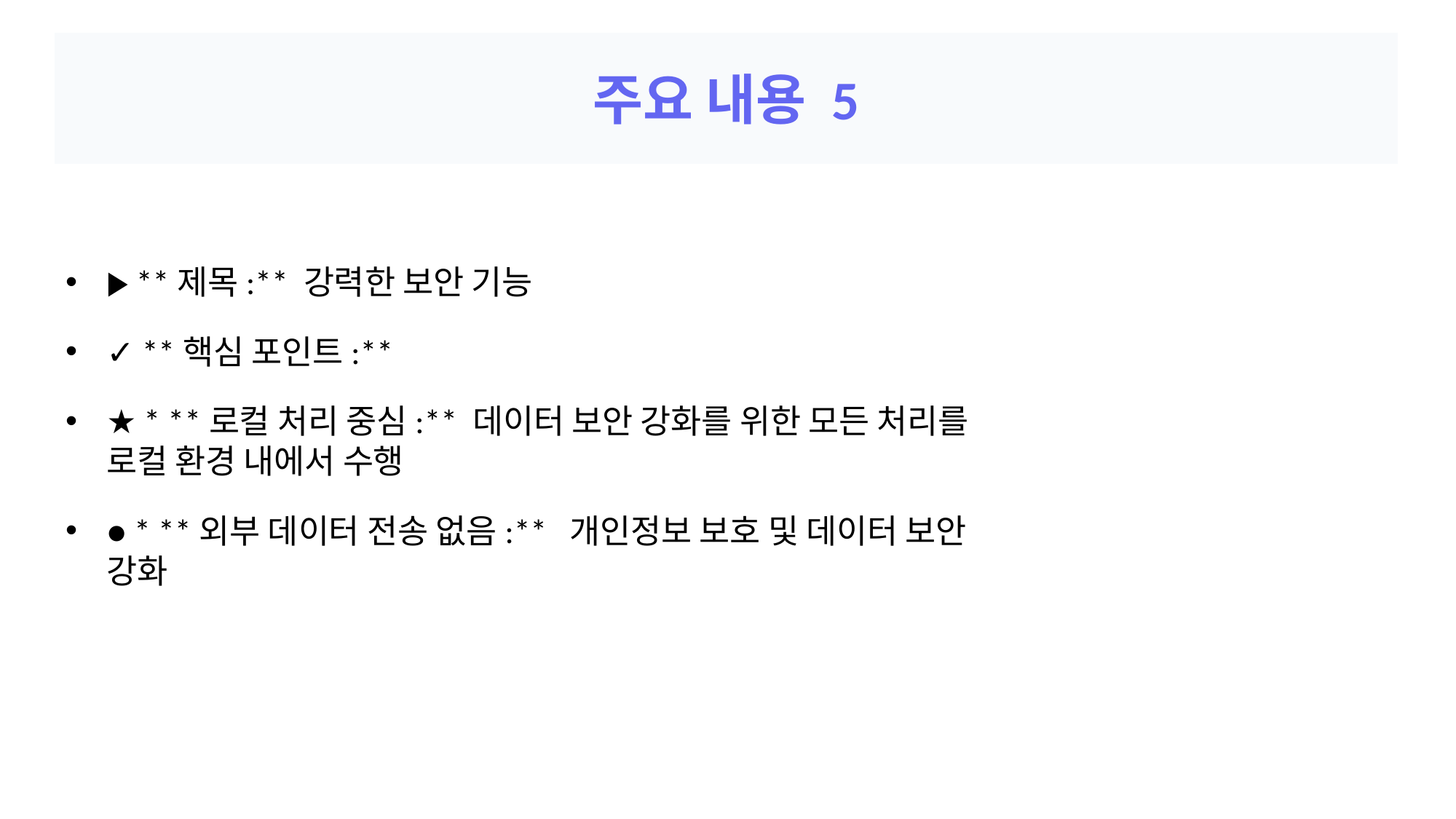

# 주요 내용 5

▶ **제목:** 강력한 보안 기능
✓ **핵심 포인트:**
★ * **로컬 처리 중심:** 데이터 보안 강화를 위한 모든 처리를 로컬 환경 내에서 수행
● * **외부 데이터 전송 없음:**  개인정보 보호 및 데이터 보안 강화